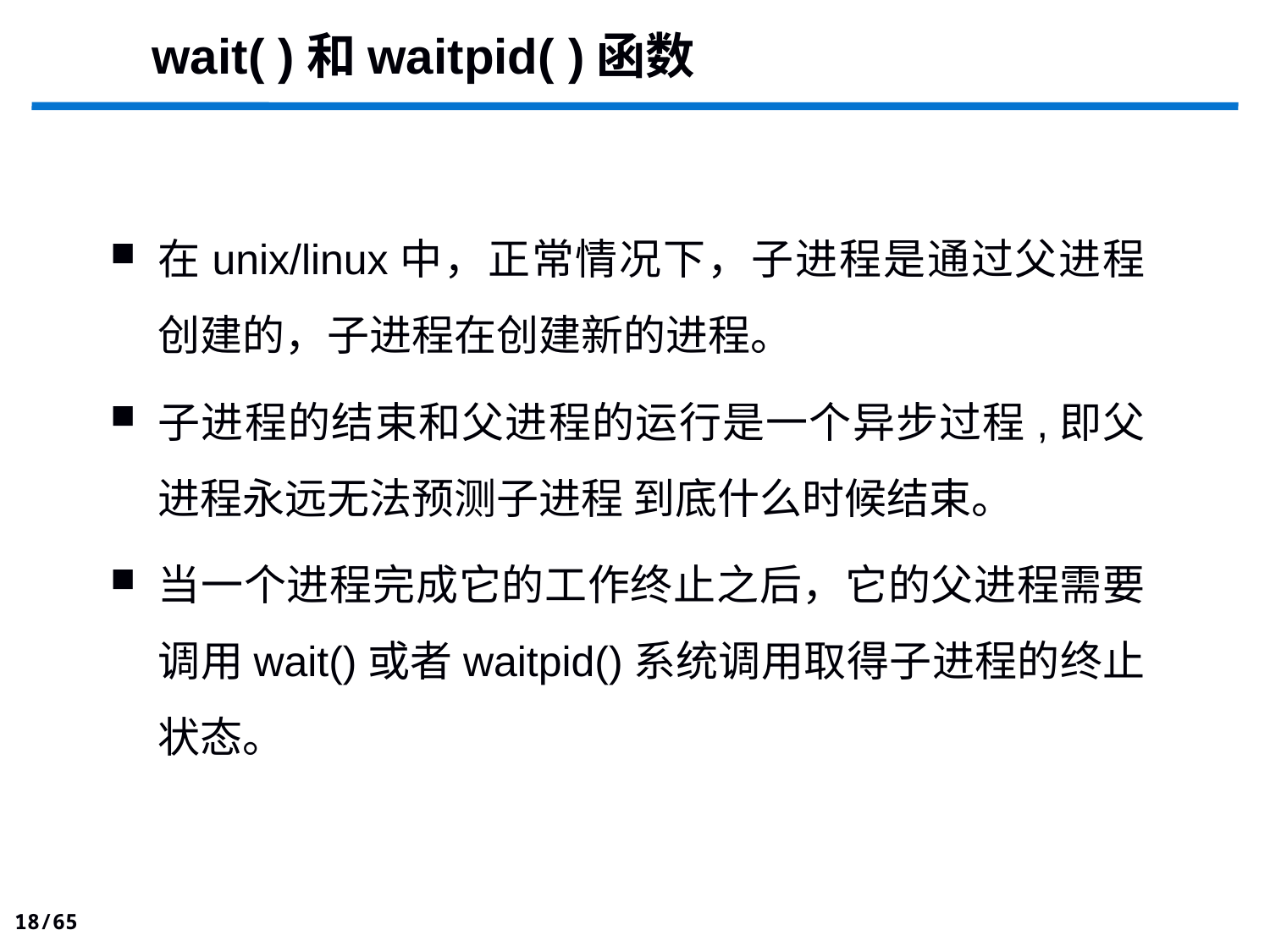

wait( )和waitpid( )函数
在unix/linux中，正常情况下，子进程是通过父进程创建的，子进程在创建新的进程。
子进程的结束和父进程的运行是一个异步过程,即父进程永远无法预测子进程 到底什么时候结束。
当一个进程完成它的工作终止之后，它的父进程需要调用wait()或者waitpid()系统调用取得子进程的终止状态。